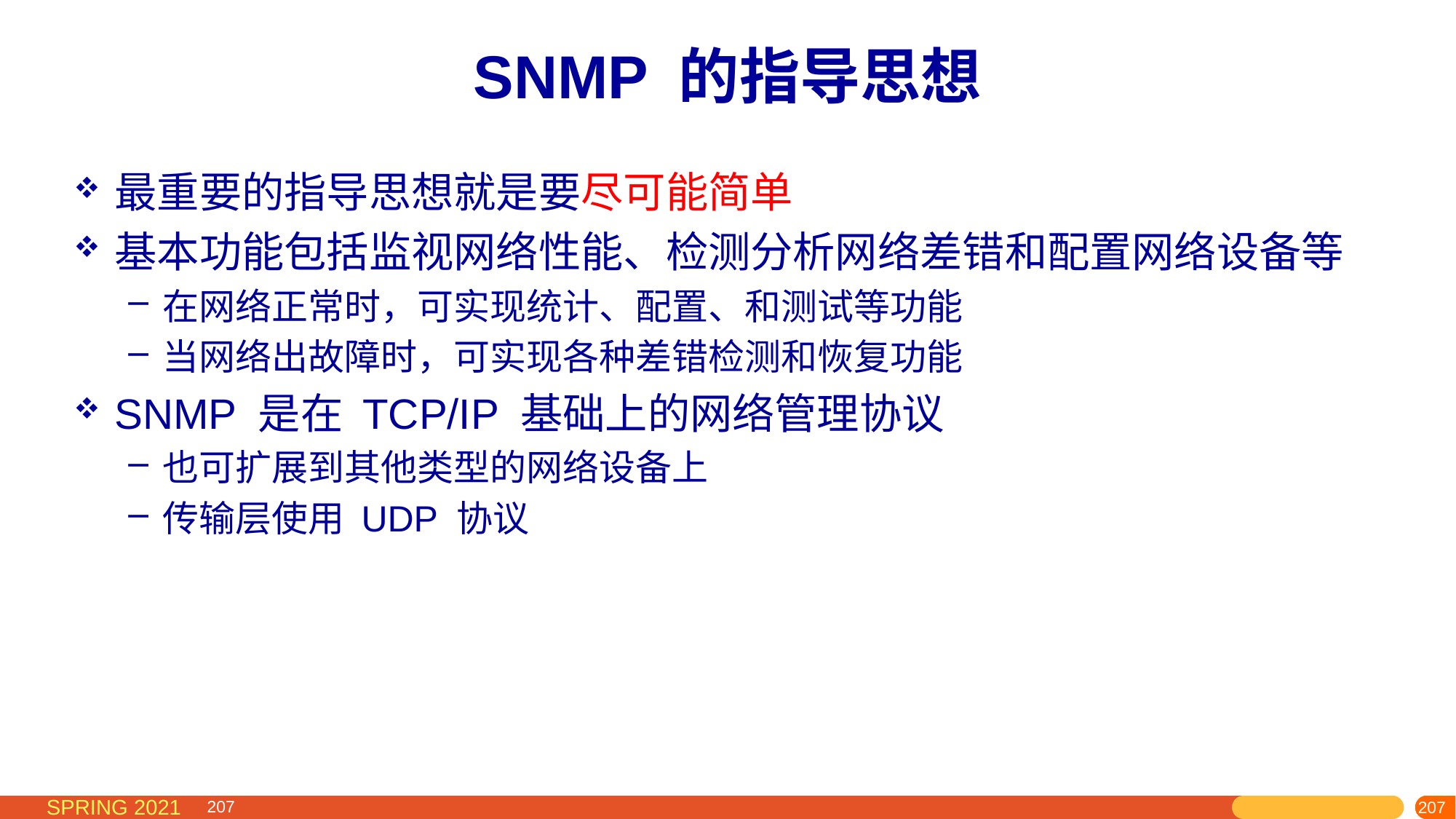

# SNMP 的指导思想
最重要的指导思想就是要尽可能简单
基本功能包括监视网络性能、检测分析网络差错和配置网络设备等
在网络正常时，可实现统计、配置、和测试等功能
当网络出故障时，可实现各种差错检测和恢复功能
SNMP 是在 TCP/IP 基础上的网络管理协议
也可扩展到其他类型的网络设备上
传输层使用 UDP 协议